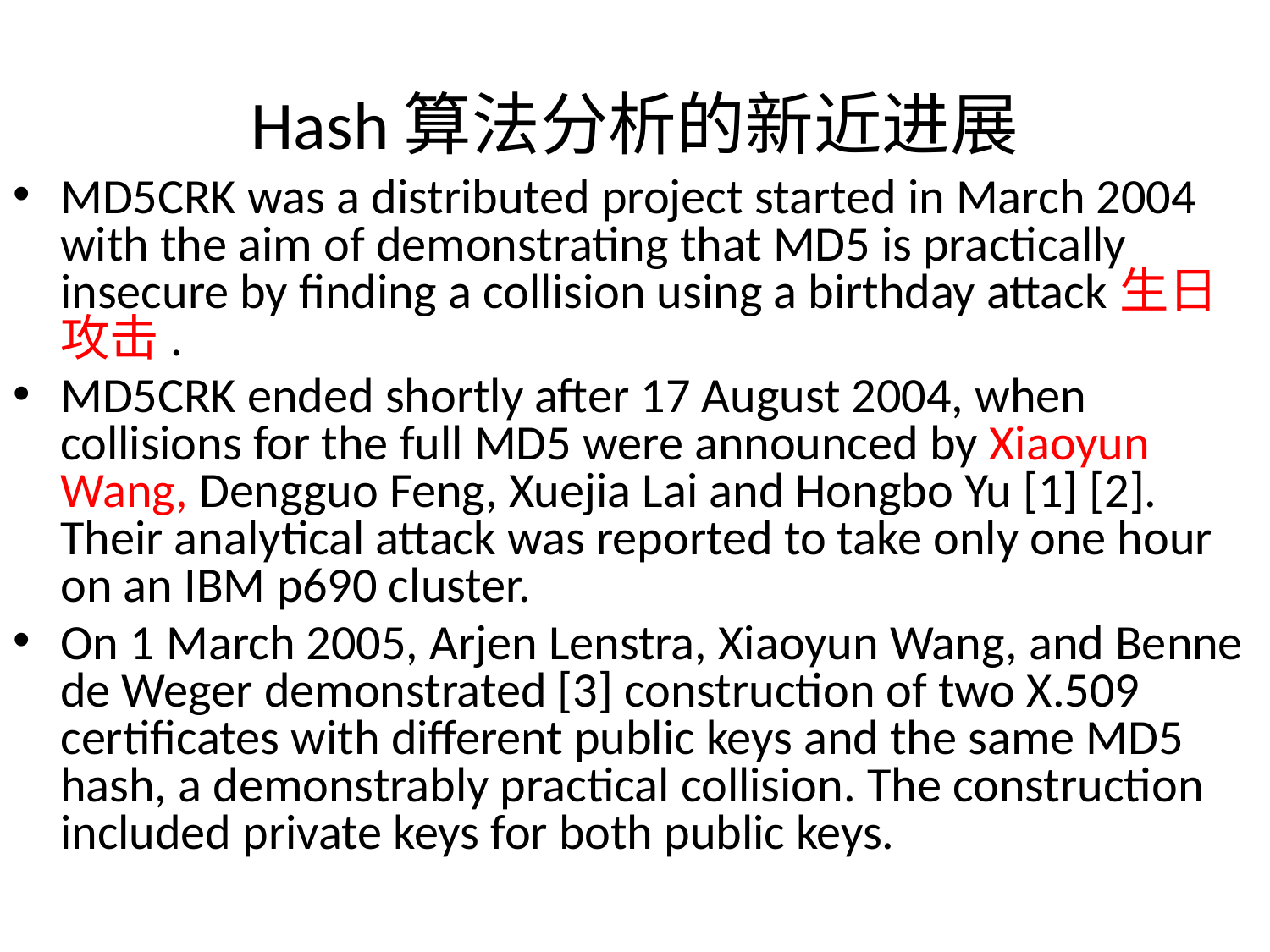

# Hash算法分析的新近进展
MD5CRK was a distributed project started in March 2004 with the aim of demonstrating that MD5 is practically insecure by finding a collision using a birthday attack生日攻击.
MD5CRK ended shortly after 17 August 2004, when collisions for the full MD5 were announced by Xiaoyun Wang, Dengguo Feng, Xuejia Lai and Hongbo Yu [1] [2]. Their analytical attack was reported to take only one hour on an IBM p690 cluster.
On 1 March 2005, Arjen Lenstra, Xiaoyun Wang, and Benne de Weger demonstrated [3] construction of two X.509 certificates with different public keys and the same MD5 hash, a demonstrably practical collision. The construction included private keys for both public keys.